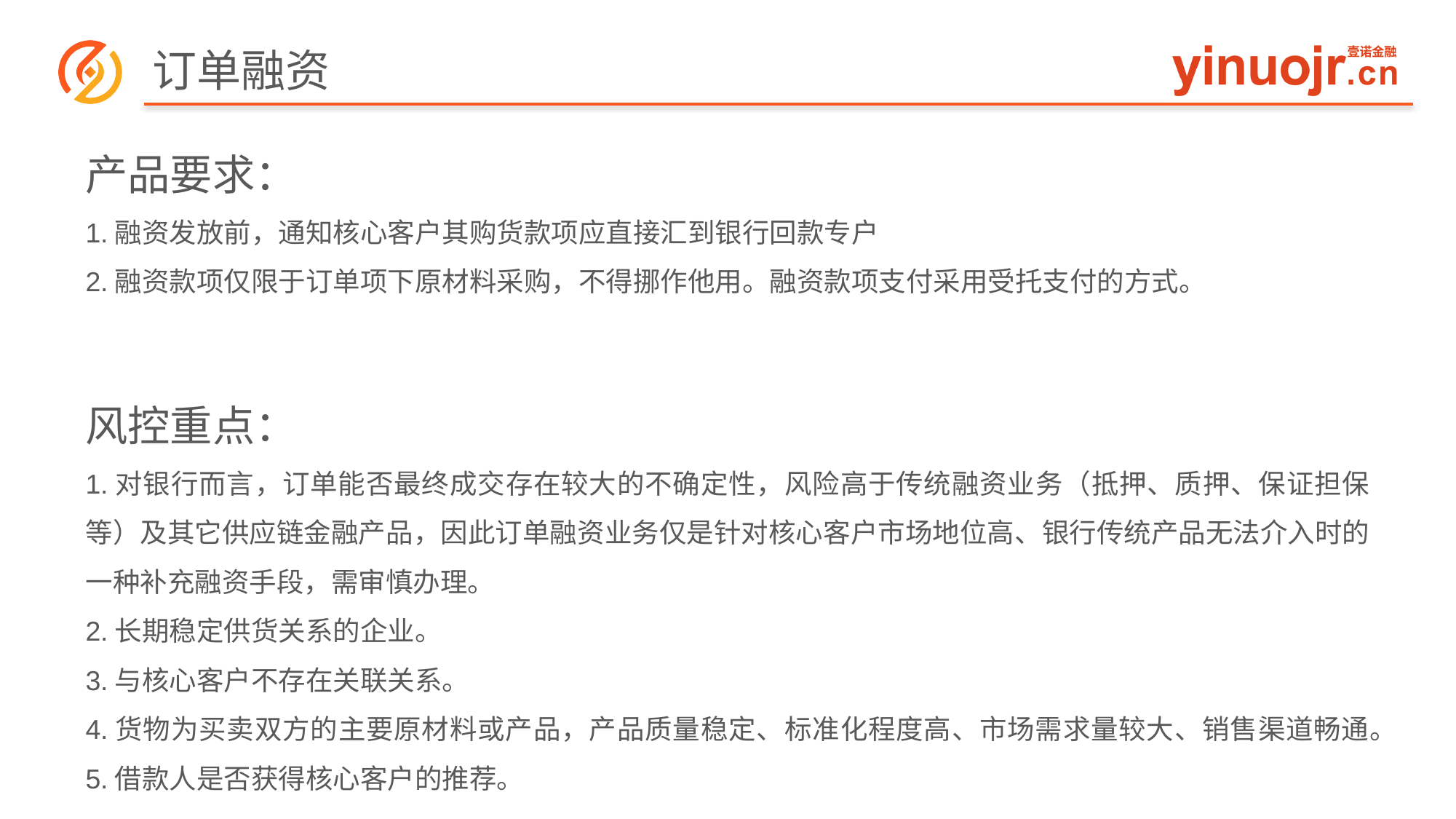

# 订单融资
产品要求：
1.融资发放前，通知核心客户其购货款项应直接汇到银行回款专户
2.融资款项仅限于订单项下原材料采购，不得挪作他用。融资款项支付采用受托支付的方式。

风控重点：
1.对银行而言，订单能否最终成交存在较大的不确定性，风险高于传统融资业务（抵押、质押、保证担保等）及其它供应链金融产品，因此订单融资业务仅是针对核心客户市场地位高、银行传统产品无法介入时的一种补充融资手段，需审慎办理。
2.长期稳定供货关系的企业。
3.与核心客户不存在关联关系。
4.货物为买卖双方的主要原材料或产品，产品质量稳定、标准化程度高、市场需求量较大、销售渠道畅通。
5.借款人是否获得核心客户的推荐。